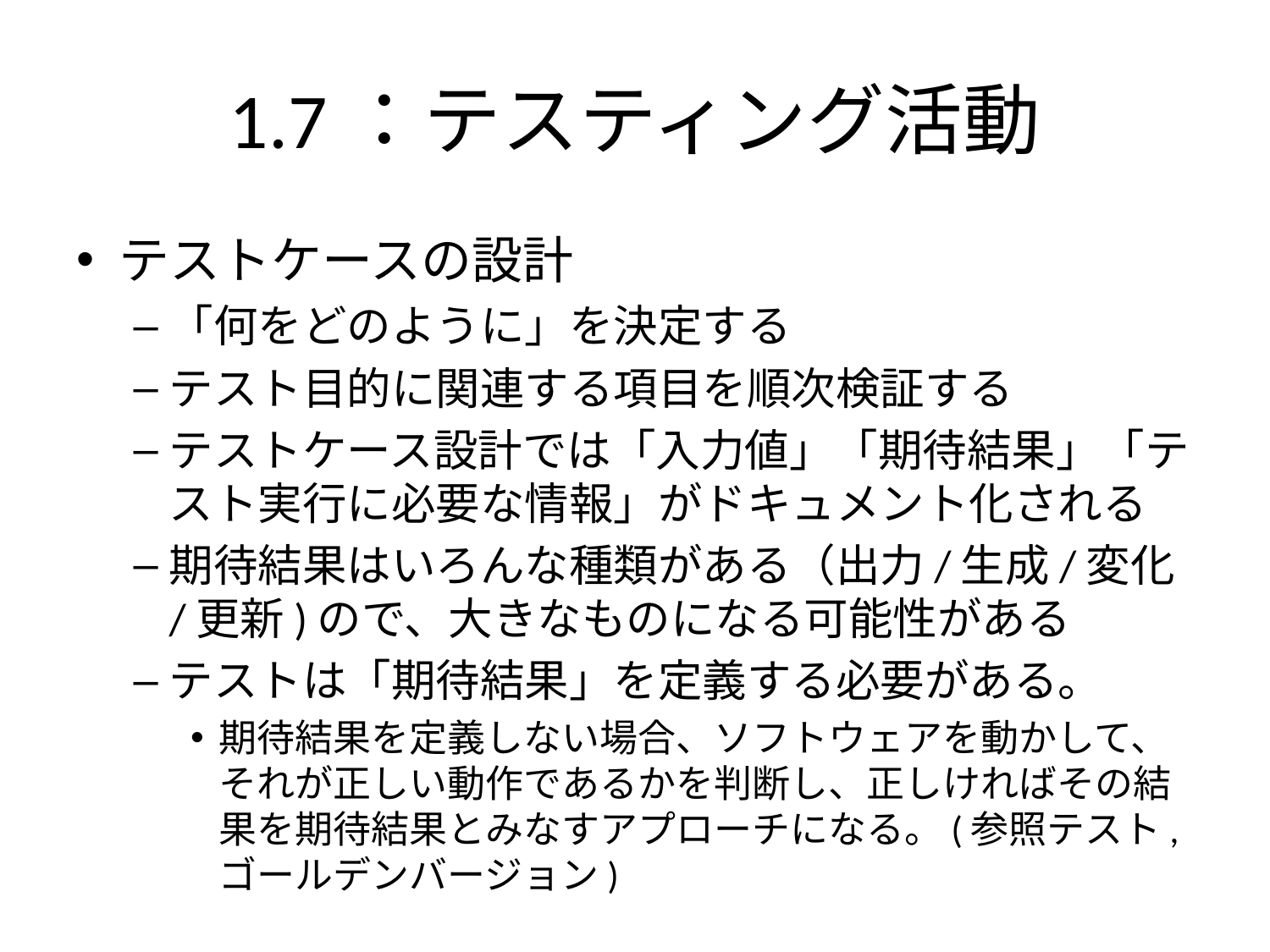

# 1.7：テスティング活動
テストケースの設計
「何をどのように」を決定する
テスト目的に関連する項目を順次検証する
テストケース設計では「入力値」「期待結果」「テスト実行に必要な情報」がドキュメント化される
期待結果はいろんな種類がある（出力/生成/変化/更新)ので、大きなものになる可能性がある
テストは「期待結果」を定義する必要がある。
期待結果を定義しない場合、ソフトウェアを動かして、それが正しい動作であるかを判断し、正しければその結果を期待結果とみなすアプローチになる。(参照テスト, ゴールデンバージョン)